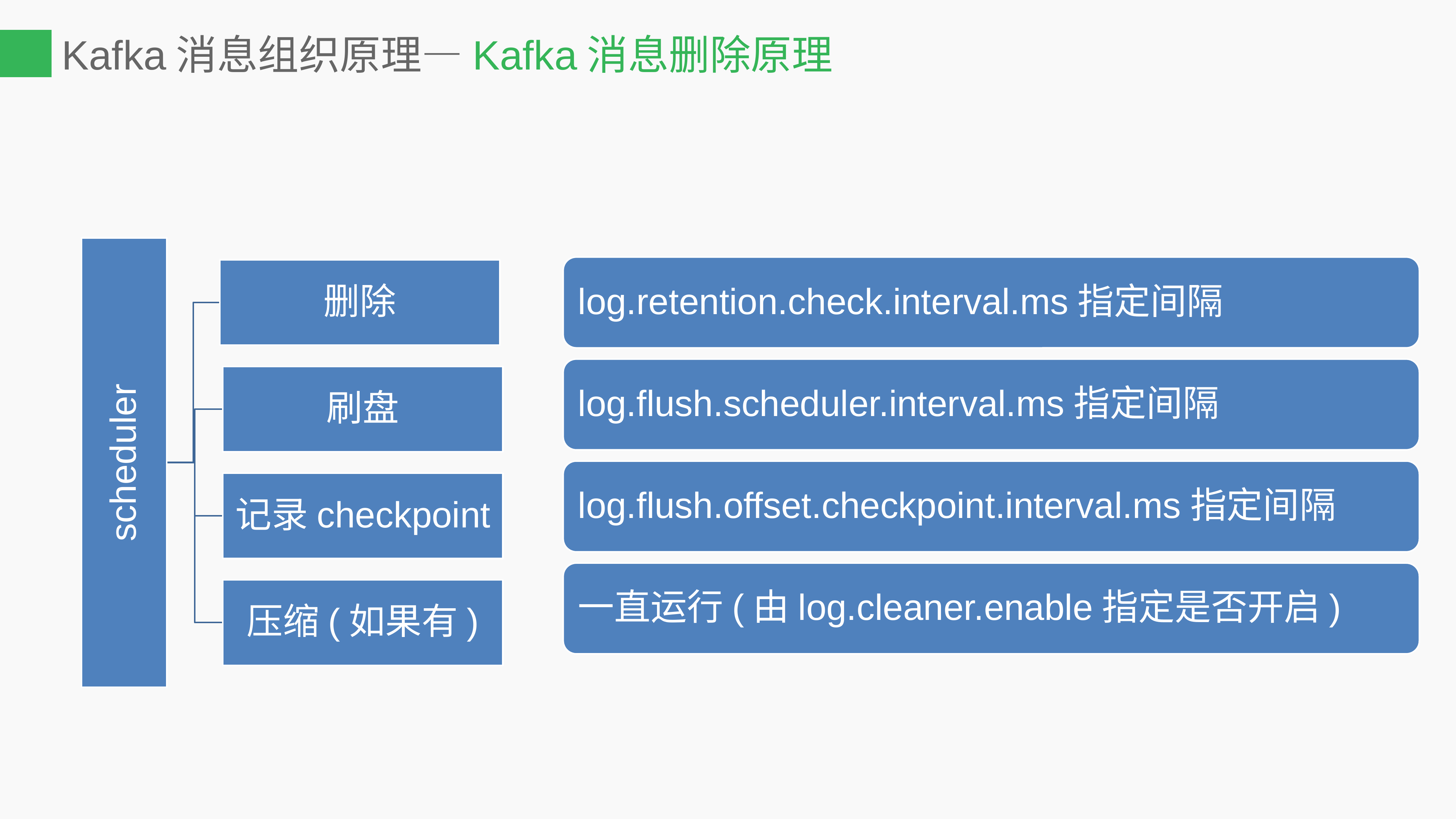

Kafka消息组织原理—Kafka消息删除原理
log.retention.check.interval.ms指定间隔
删除

log.flush.scheduler.interval.ms指定间隔
刷盘

scheduler
log.flush.offset.checkpoint.interval.ms指定间隔

记录checkpoint
一直运行(由log.cleaner.enable指定是否开启)
压缩(如果有)